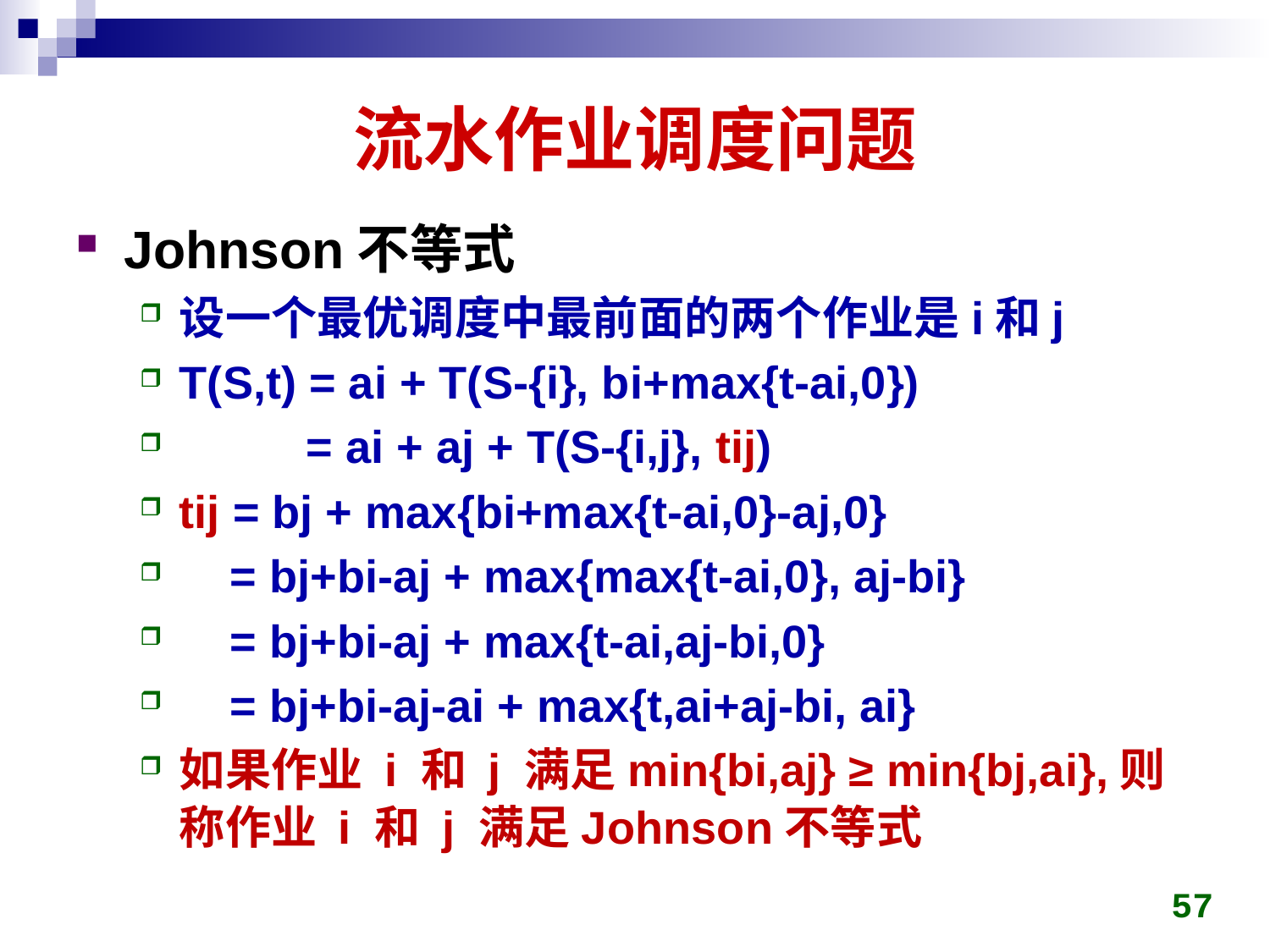

# 流水作业调度问题
Johnson不等式
设一个最优调度中最前面的两个作业是i和j
T(S,t) = ai + T(S-{i}, bi+max{t-ai,0})
          = ai + aj + T(S-{i,j}, tij)
tij = bj + max{bi+max{t-ai,0}-aj,0}
    = bj+bi-aj + max{max{t-ai,0}, aj-bi}
    = bj+bi-aj + max{t-ai,aj-bi,0}
    = bj+bi-aj-ai + max{t,ai+aj-bi, ai}
如果作业 i 和 j 满足min{bi,aj} ≥ min{bj,ai},则称作业 i 和 j 满足Johnson不等式
57